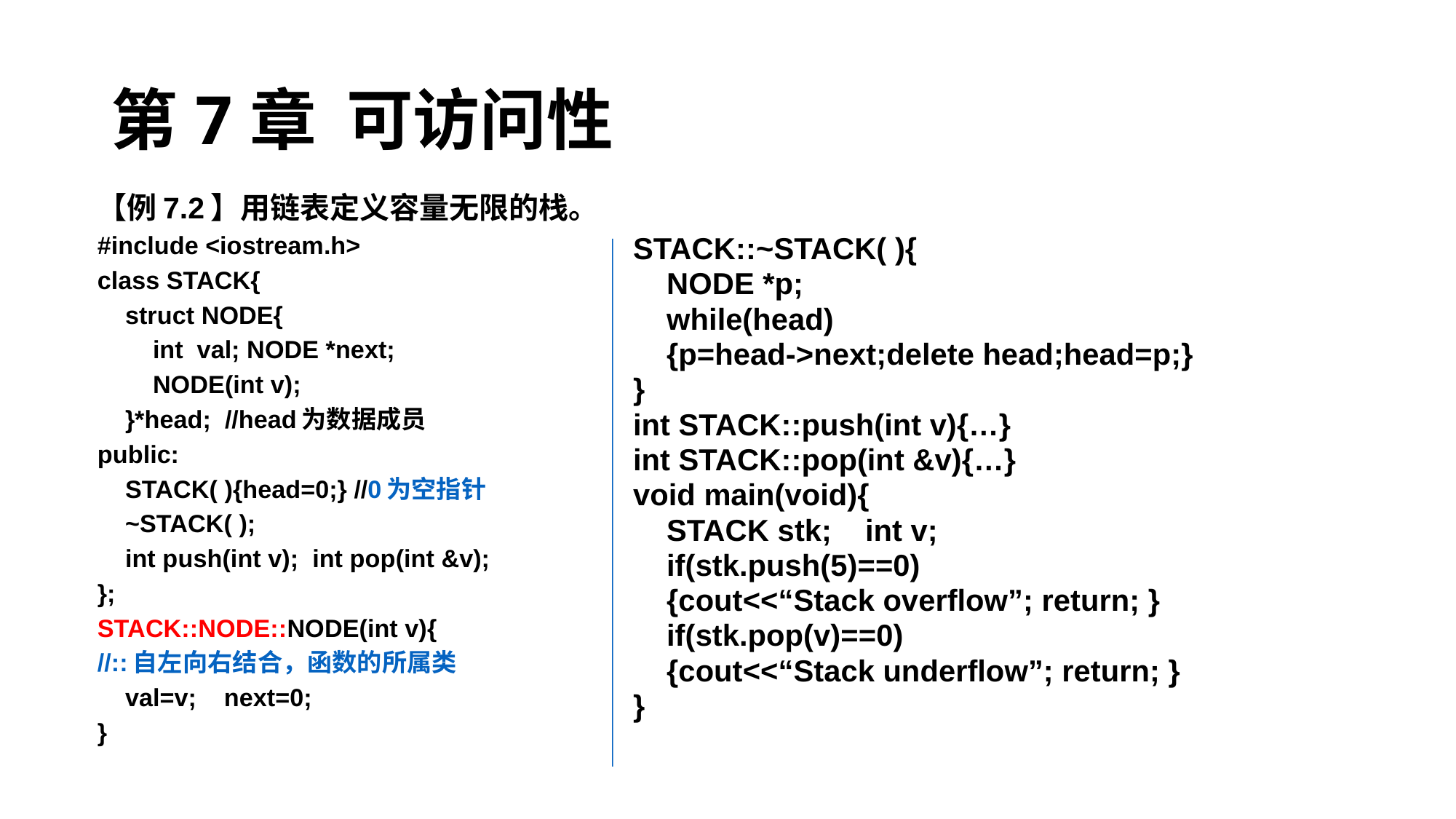

# 第7章  可访问性
【例7.2】用链表定义容量无限的栈。
#include <iostream.h>
class STACK{
    struct NODE{
        int  val; NODE *next;
        NODE(int v);
    }*head;  //head为数据成员
public:
    STACK( ){head=0;} //0为空指针
    ~STACK( );
    int push(int v);  int pop(int &v);
};
STACK::NODE::NODE(int v){
//::自左向右结合，函数的所属类
    val=v;    next=0;
}
STACK::~STACK( ){
    NODE *p;
    while(head)
    {p=head->next;delete head;head=p;}
}
int STACK::push(int v){…}
int STACK::pop(int &v){…}
void main(void){
    STACK stk;    int v;
    if(stk.push(5)==0)
    {cout<<“Stack overflow”; return; }
    if(stk.pop(v)==0)
    {cout<<“Stack underflow”; return; }
}